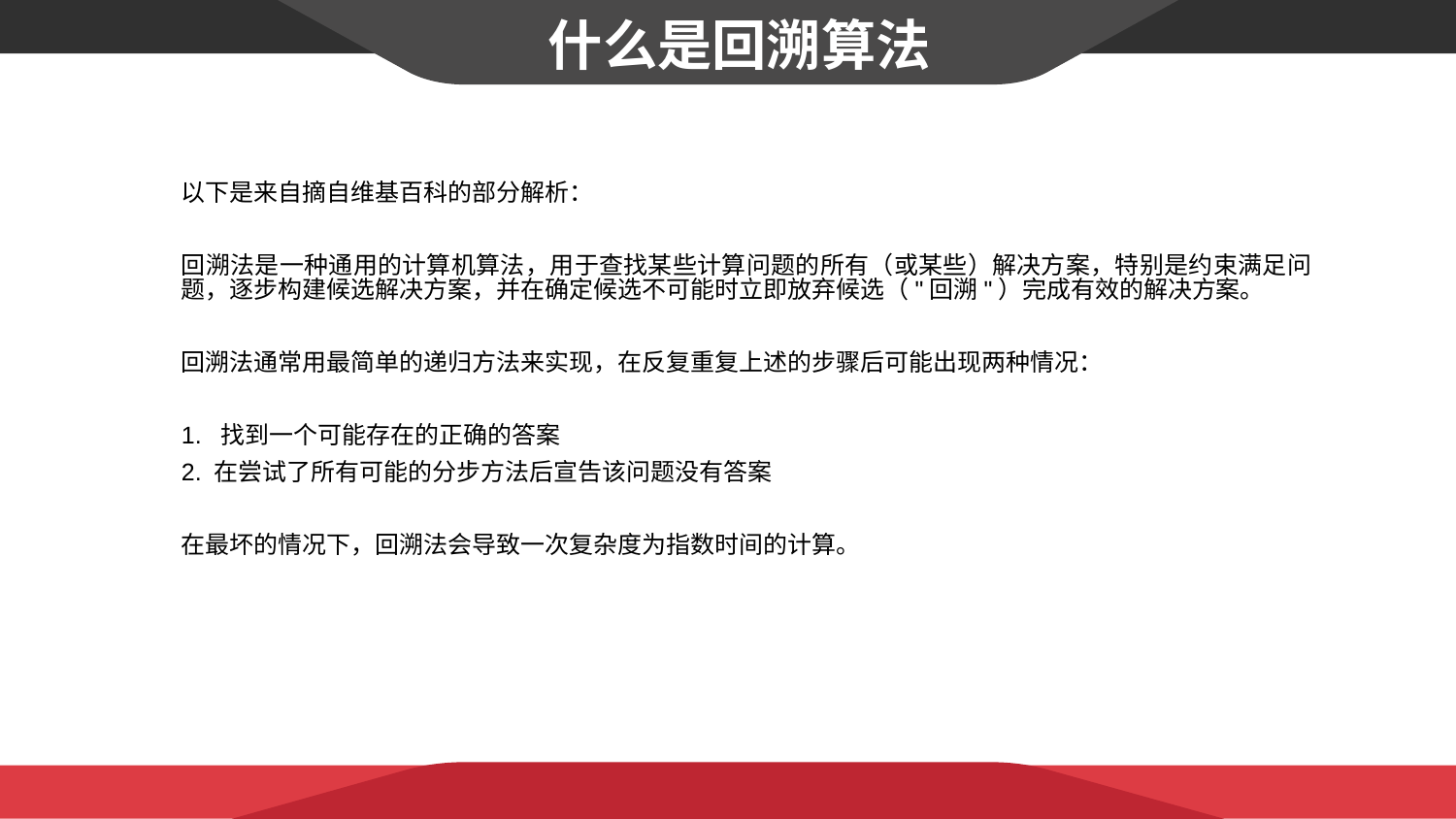

什么是回溯算法
以下是来自摘自维基百科的部分解析：

回溯法是一种通用的计算机算法，用于查找某些计算问题的所有（或某些）解决方案，特别是约束满足问题，逐步构建候选解决方案，并在确定候选不可能时立即放弃候选（"回溯"）完成有效的解决方案。

回溯法通常用最简单的递归方法来实现，在反复重复上述的步骤后可能出现两种情况：

1.  找到一个可能存在的正确的答案
2. 在尝试了所有可能的分步方法后宣告该问题没有答案

在最坏的情况下，回溯法会导致一次复杂度为指数时间的计算。